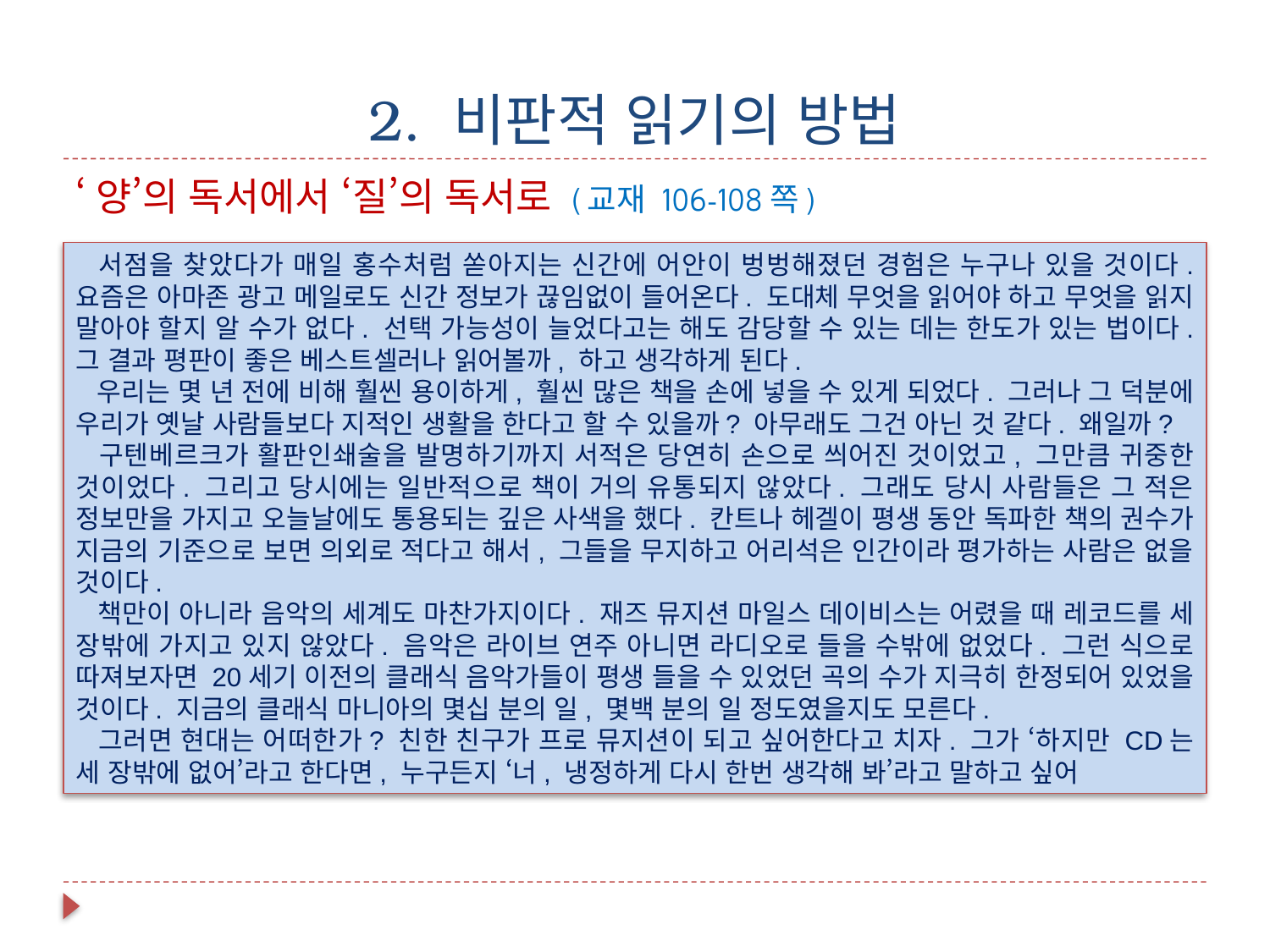

# 2. 비판적 읽기의 방법
‘양’의 독서에서 ‘질’의 독서로 (교재 106-108쪽)

  서점을 찾았다가 매일 홍수처럼 쏟아지는 신간에 어안이 벙벙해졌던 경험은 누구나 있을 것이다. 요즘은 아마존 광고 메일로도 신간 정보가 끊임없이 들어온다. 도대체 무엇을 읽어야 하고 무엇을 읽지 말아야 할지 알 수가 없다. 선택 가능성이 늘었다고는 해도 감당할 수 있는 데는 한도가 있는 법이다. 그 결과 평판이 좋은 베스트셀러나 읽어볼까, 하고 생각하게 된다.
  우리는 몇 년 전에 비해 훨씬 용이하게, 훨씬 많은 책을 손에 넣을 수 있게 되었다. 그러나 그 덕분에 우리가 옛날 사람들보다 지적인 생활을 한다고 할 수 있을까? 아무래도 그건 아닌 것 같다. 왜일까?
  구텐베르크가 활판인쇄술을 발명하기까지 서적은 당연히 손으로 씌어진 것이었고, 그만큼 귀중한 것이었다. 그리고 당시에는 일반적으로 책이 거의 유통되지 않았다. 그래도 당시 사람들은 그 적은 정보만을 가지고 오늘날에도 통용되는 깊은 사색을 했다. 칸트나 헤겔이 평생 동안 독파한 책의 권수가 지금의 기준으로 보면 의외로 적다고 해서, 그들을 무지하고 어리석은 인간이라 평가하는 사람은 없을 것이다.
  책만이 아니라 음악의 세계도 마찬가지이다. 재즈 뮤지션 마일스 데이비스는 어렸을 때 레코드를 세 장밖에 가지고 있지 않았다. 음악은 라이브 연주 아니면 라디오로 들을 수밖에 없었다. 그런 식으로 따져보자면 20세기 이전의 클래식 음악가들이 평생 들을 수 있었던 곡의 수가 지극히 한정되어 있었을 것이다. 지금의 클래식 마니아의 몇십 분의 일, 몇백 분의 일 정도였을지도 모른다.
  그러면 현대는 어떠한가? 친한 친구가 프로 뮤지션이 되고 싶어한다고 치자. 그가 ‘하지만 CD는 세 장밖에 없어’라고 한다면, 누구든지 ‘너, 냉정하게 다시 한번 생각해 봐’라고 말하고 싶어